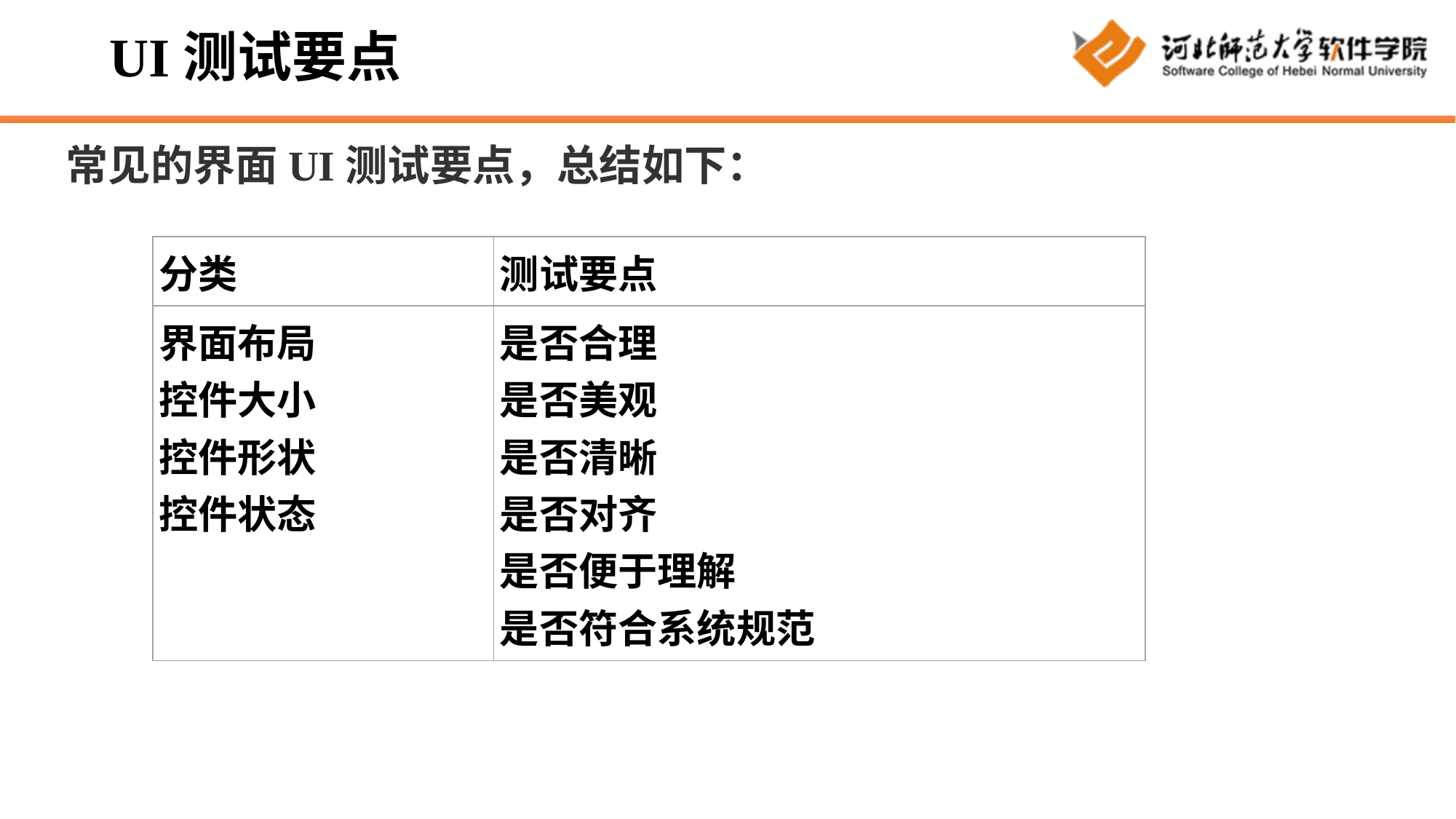

# UI测试要点
常见的界面UI测试要点，总结如下：
| 分类 | 测试要点 |
| --- | --- |
| 界面布局 控件大小 控件形状 控件状态 | 是否合理 是否美观 是否清晰 是否对齐 是否便于理解 是否符合系统规范 |